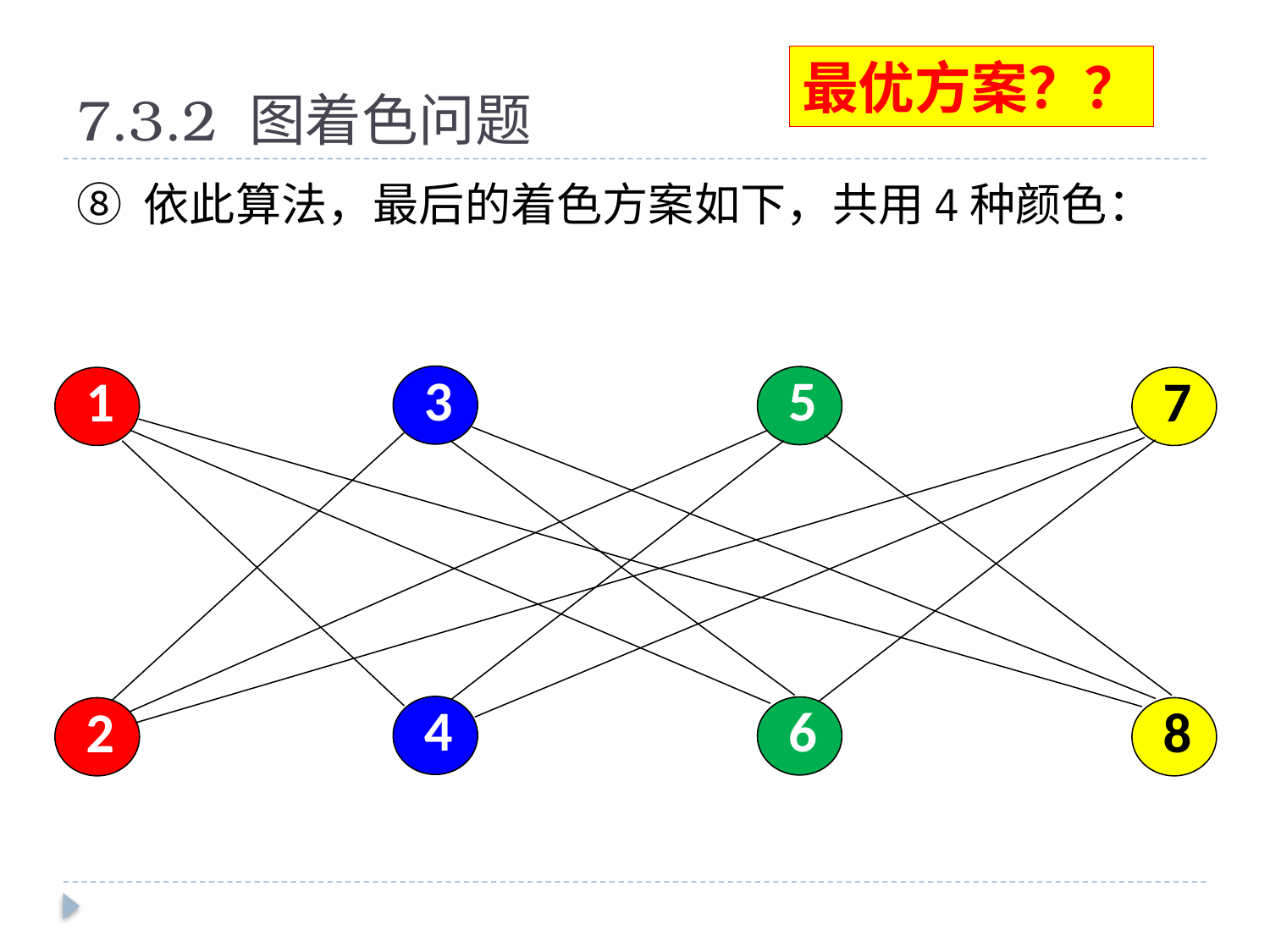

# 7.3.2 图着色问题
最优方案？？
⑧ 依此算法，最后的着色方案如下，共用4种颜色：
3
5
1
7

4
6
2
8